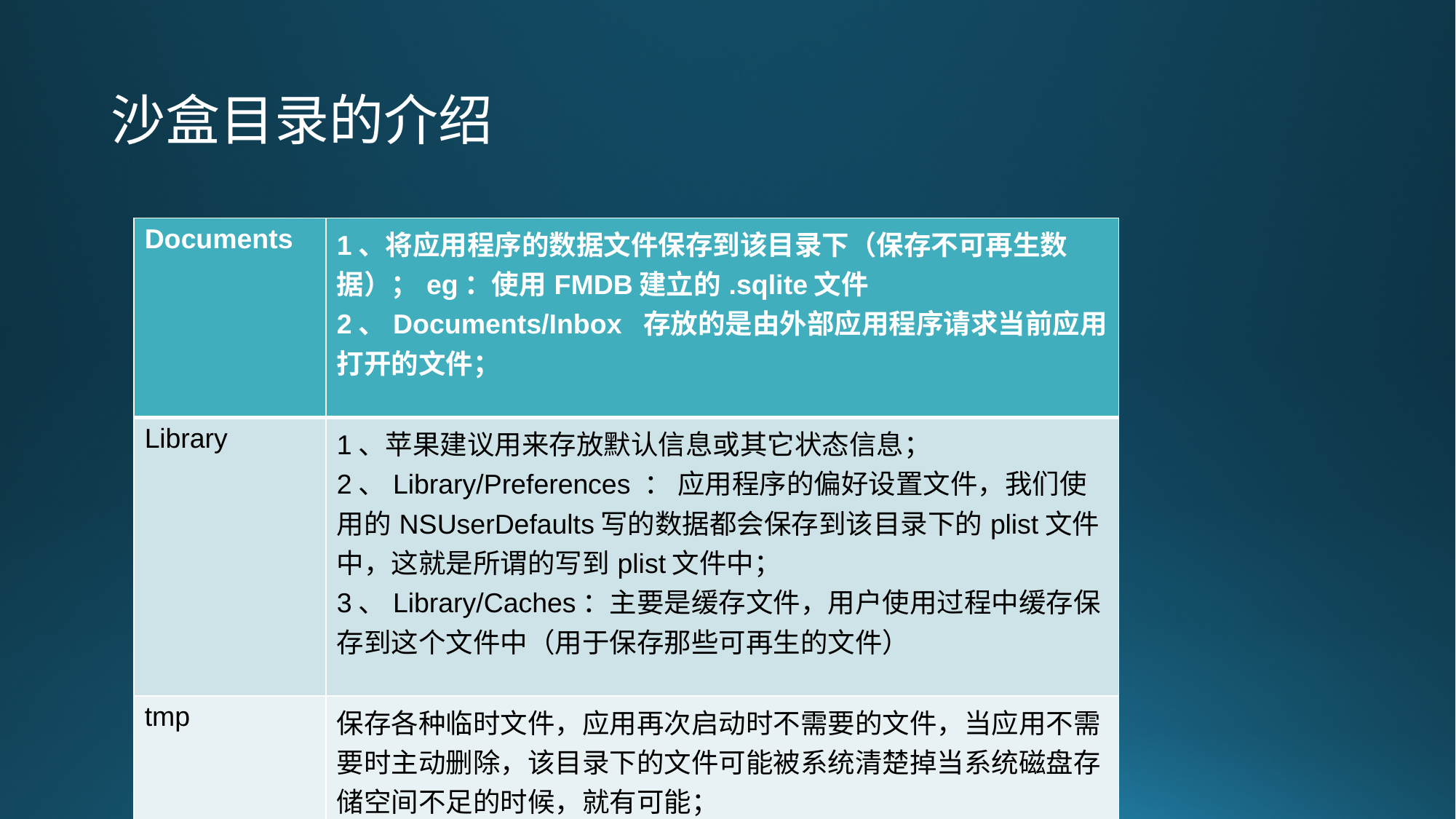

# 沙盒目录的介绍
| Documents | 1、将应用程序的数据文件保存到该目录下（保存不可再生数据）；eg：使用FMDB建立的.sqlite文件 2、Documents/Inbox 存放的是由外部应用程序请求当前应用打开的文件； |
| --- | --- |
| Library | 1、苹果建议用来存放默认信息或其它状态信息； 2、Library/Preferences ： 应用程序的偏好设置文件，我们使用的NSUserDefaults写的数据都会保存到该目录下的plist文件中，这就是所谓的写到plist文件中； 3、Library/Caches：主要是缓存文件，用户使用过程中缓存保存到这个文件中（用于保存那些可再生的文件） |
| tmp | 保存各种临时文件，应用再次启动时不需要的文件，当应用不需要时主动删除，该目录下的文件可能被系统清楚掉当系统磁盘存储空间不足的时候，就有可能； |